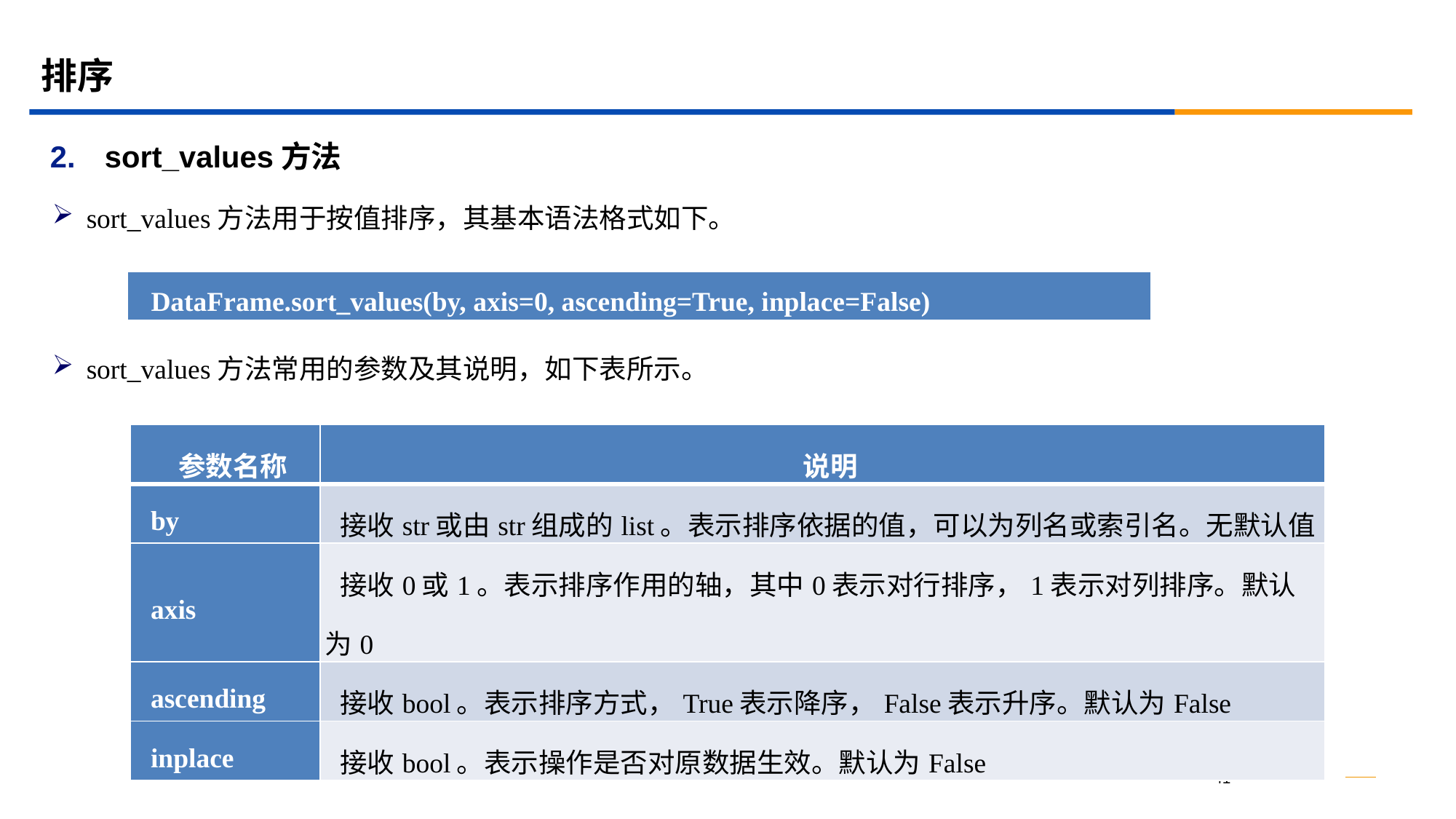

# 排序
sort_values方法
sort_values方法用于按值排序，其基本语法格式如下。
| DataFrame.sort\_values(by, axis=0, ascending=True, inplace=False) |
| --- |
sort_values方法常用的参数及其说明，如下表所示。
| 参数名称 | 说明 |
| --- | --- |
| by | 接收str或由str组成的list。表示排序依据的值，可以为列名或索引名。无默认值 |
| axis | 接收0或1。表示排序作用的轴，其中0表示对行排序，1表示对列排序。默认为0 |
| ascending | 接收bool。表示排序方式，True表示降序，False表示升序。默认为False |
| inplace | 接收bool。表示操作是否对原数据生效。默认为False |